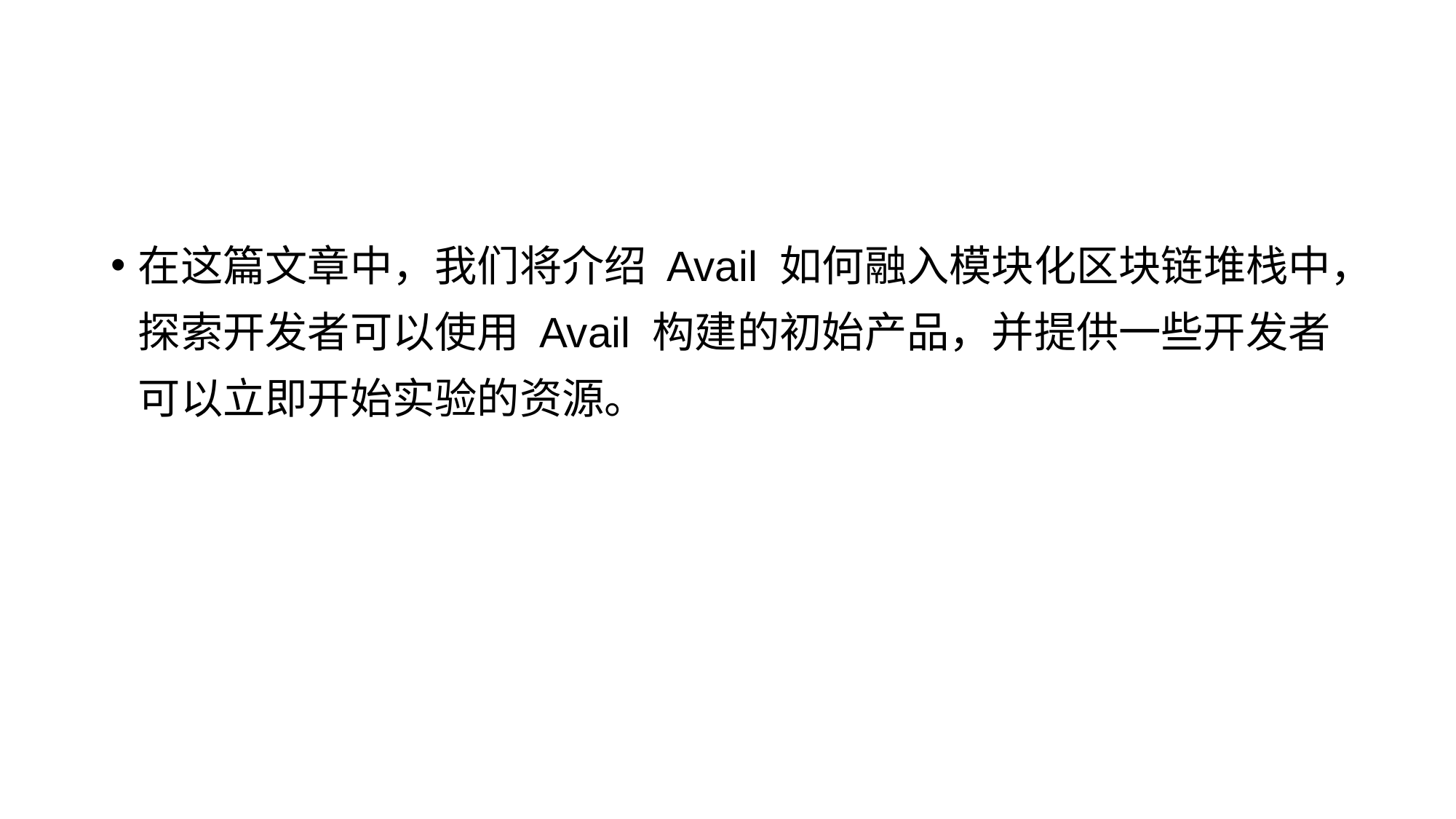

在这篇文章中，我们将介绍 Avail 如何融入模块化区块链堆栈中，探索开发者可以使用 Avail 构建的初始产品，并提供一些开发者可以立即开始实验的资源。